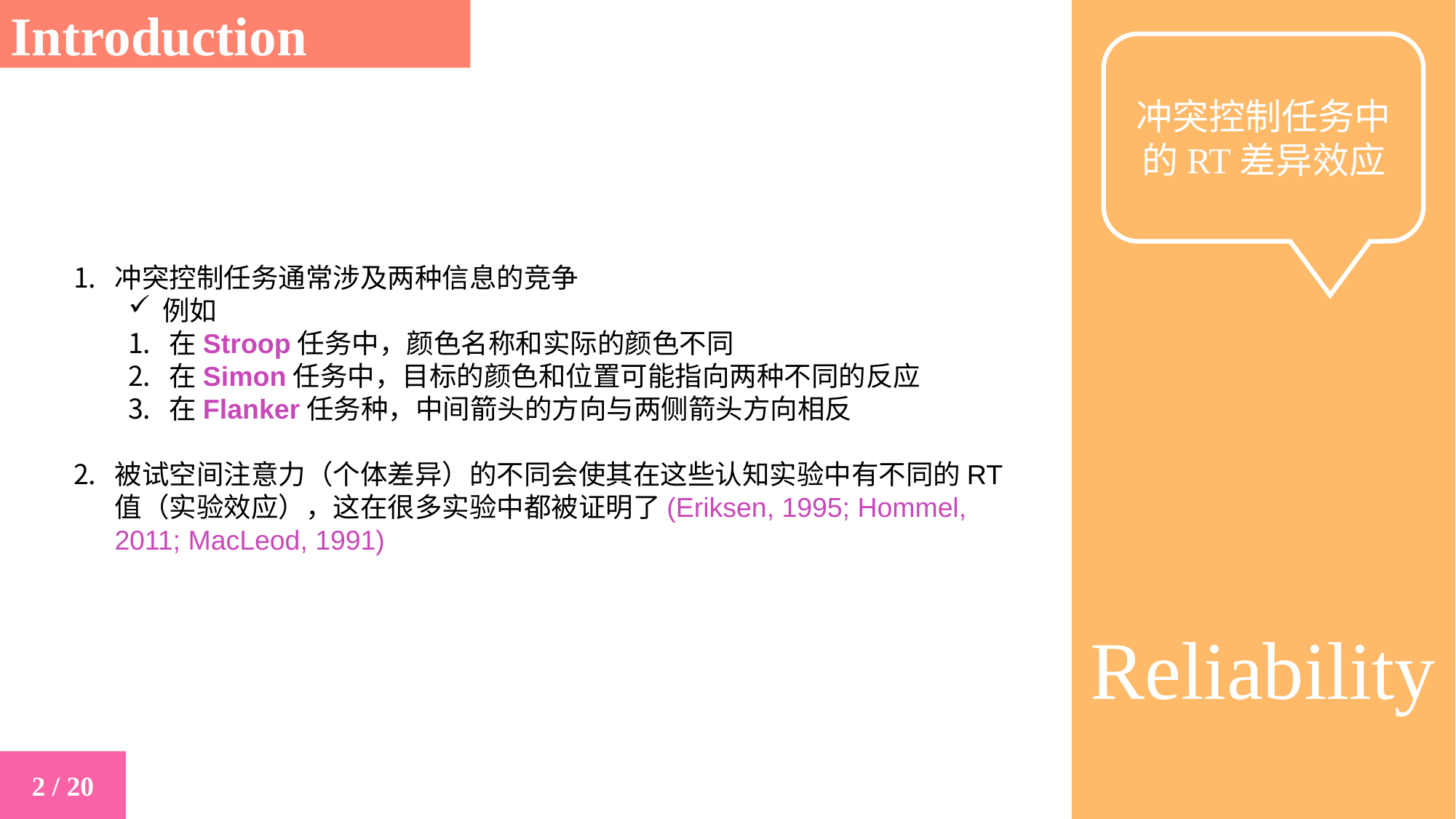

Introduction
Reliability

冲突控制任务中的RT差异效应
冲突控制任务通常涉及两种信息的竞争
例如
在Stroop任务中，颜色名称和实际的颜色不同
在Simon任务中，目标的颜色和位置可能指向两种不同的反应
在Flanker任务种，中间箭头的方向与两侧箭头方向相反

被试空间注意力（个体差异）的不同会使其在这些认知实验中有不同的RT值（实验效应），这在很多实验中都被证明了(Eriksen, 1995; Hommel, 2011; MacLeod, 1991)
2 / 20